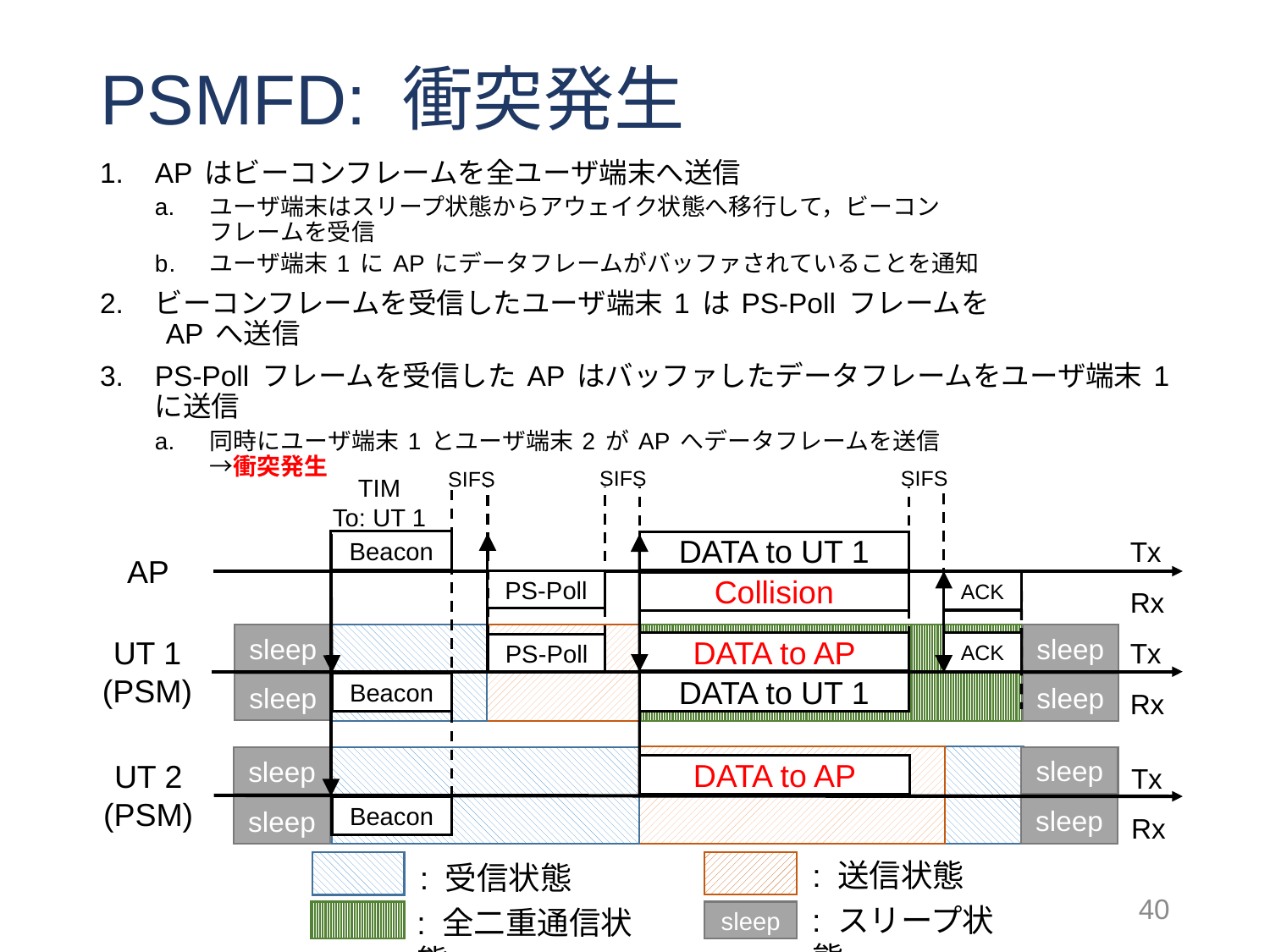

# PSMFD: 衝突発生
AP はビーコンフレームを全ユーザ端末へ送信
ユーザ端末はスリープ状態からアウェイク状態へ移行して，ビーコン
フレームを受信
ユーザ端末 1 に AP にデータフレームがバッファされていることを通知
ビーコンフレームを受信したユーザ端末 1 は PS-Poll フレームを
 AP へ送信
PS-Poll フレームを受信した AP はバッファしたデータフレームをユーザ端末 1 に送信
同時にユーザ端末 1 とユーザ端末 2 が AP へデータフレームを送信
→衝突発生
SIFS
SIFS
SIFS
TIM
To: UT 1
Tx
Rx
Beacon
DATA to UT 1
AP
PS-Poll
ACK
Collision
Tx
Rx

sleep

sleep
UT 1
(PSM)
ACK
DATA to AP
PS-Poll
DATA to UT 1
Beacon
sleep
sleep
Tx
Rx

sleep

sleep
UT 2 (PSM)
DATA to AP
sleep
sleep
Beacon
: 送信状態

: 受信状態
: スリープ状態
: 全二重通信状態

sleep
40